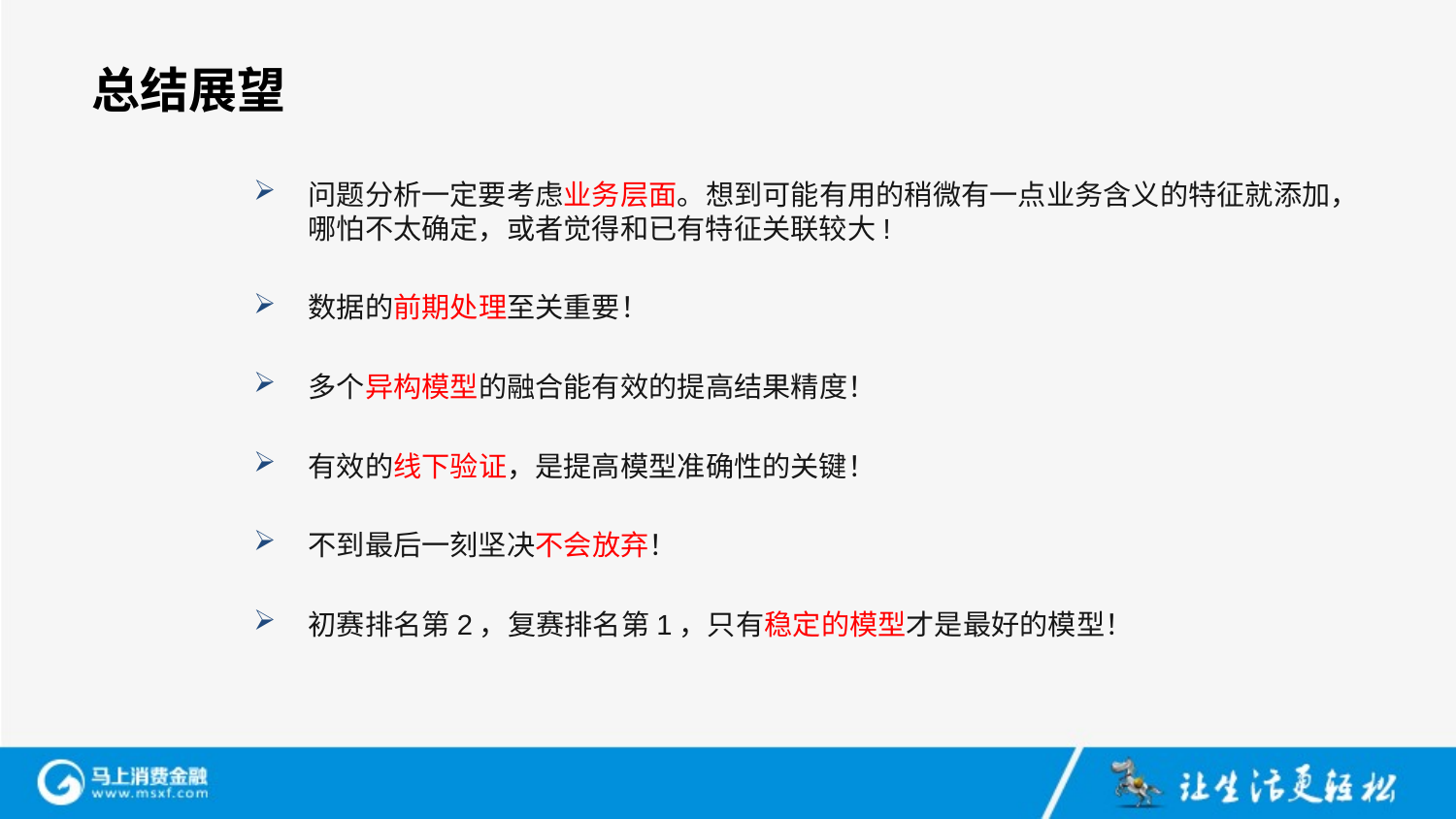

总结展望
问题分析一定要考虑业务层面。想到可能有用的稍微有一点业务含义的特征就添加，哪怕不太确定，或者觉得和已有特征关联较大!

数据的前期处理至关重要！

多个异构模型的融合能有效的提高结果精度！

有效的线下验证，是提高模型准确性的关键！

不到最后一刻坚决不会放弃！

初赛排名第2，复赛排名第1，只有稳定的模型才是最好的模型！